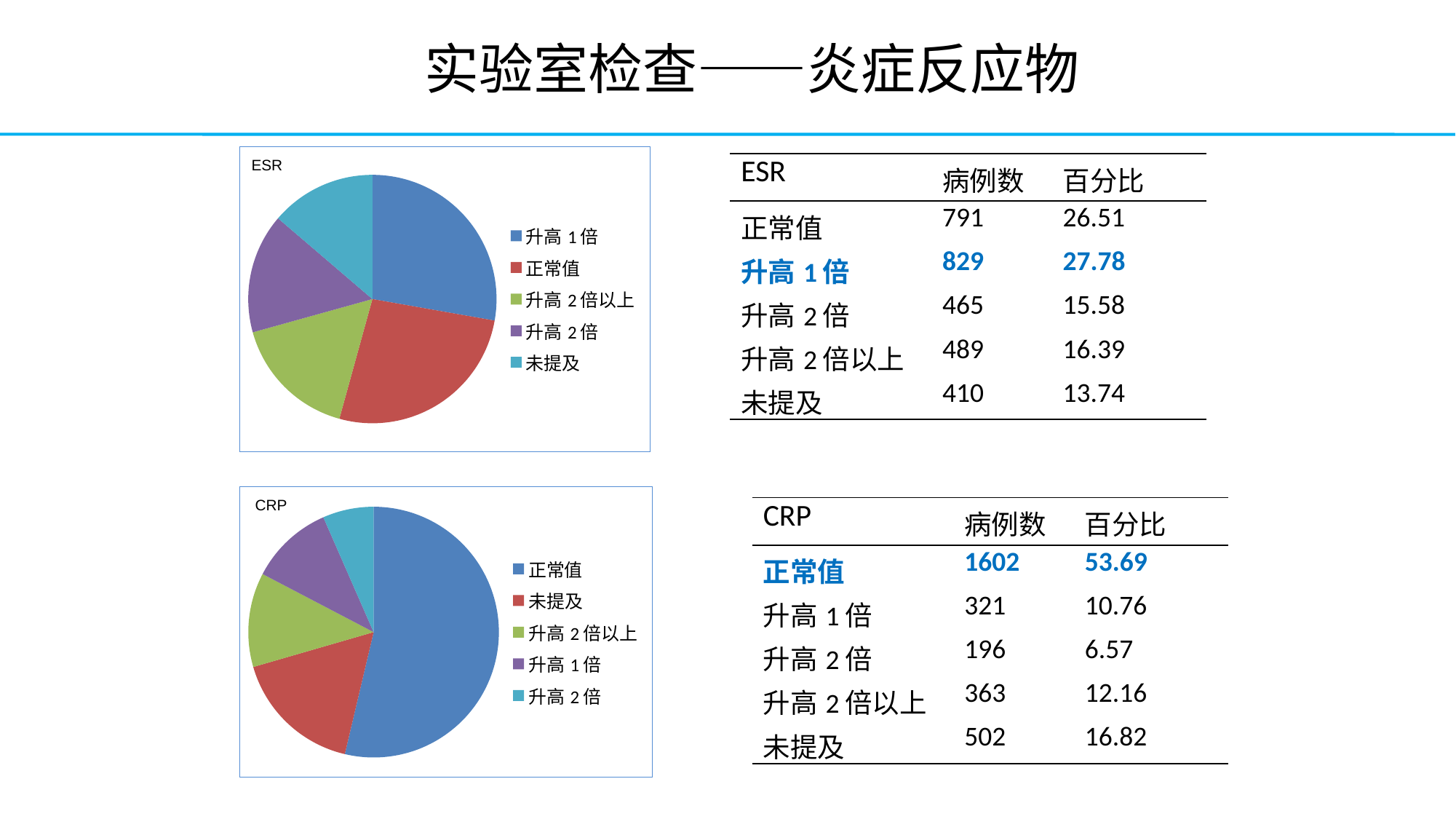

实验室检查——炎症反应物

### Chart

| Category |  |
|---|---|
| 升高1倍 | 27.779999999999987 |
| 正常值 | 26.51 |
| 升高2倍以上 | 16.39 |
| 升高2倍 | 15.58 |
| 未提及 | 13.74 |
ESR
| ESR | 病例数 | 百分比 |
| --- | --- | --- |
| 正常值 | 791 | 26.51 |
| 升高1倍 | 829 | 27.78 |
| 升高2倍 | 465 | 15.58 |
| 升高2倍以上 | 489 | 16.39 |
| 未提及 | 410 | 13.74 |

### Chart

| Category |  |
|---|---|
| 正常值 | 53.69000000000001 |
| 未提及 | 16.82 |
| 升高2倍以上 | 12.16 |
| 升高1倍 | 10.76 |
| 升高2倍 | 6.57 |
CRP
| CRP | 病例数 | 百分比 |
| --- | --- | --- |
| 正常值 | 1602 | 53.69 |
| 升高1倍 | 321 | 10.76 |
| 升高2倍 | 196 | 6.57 |
| 升高2倍以上 | 363 | 12.16 |
| 未提及 | 502 | 16.82 |